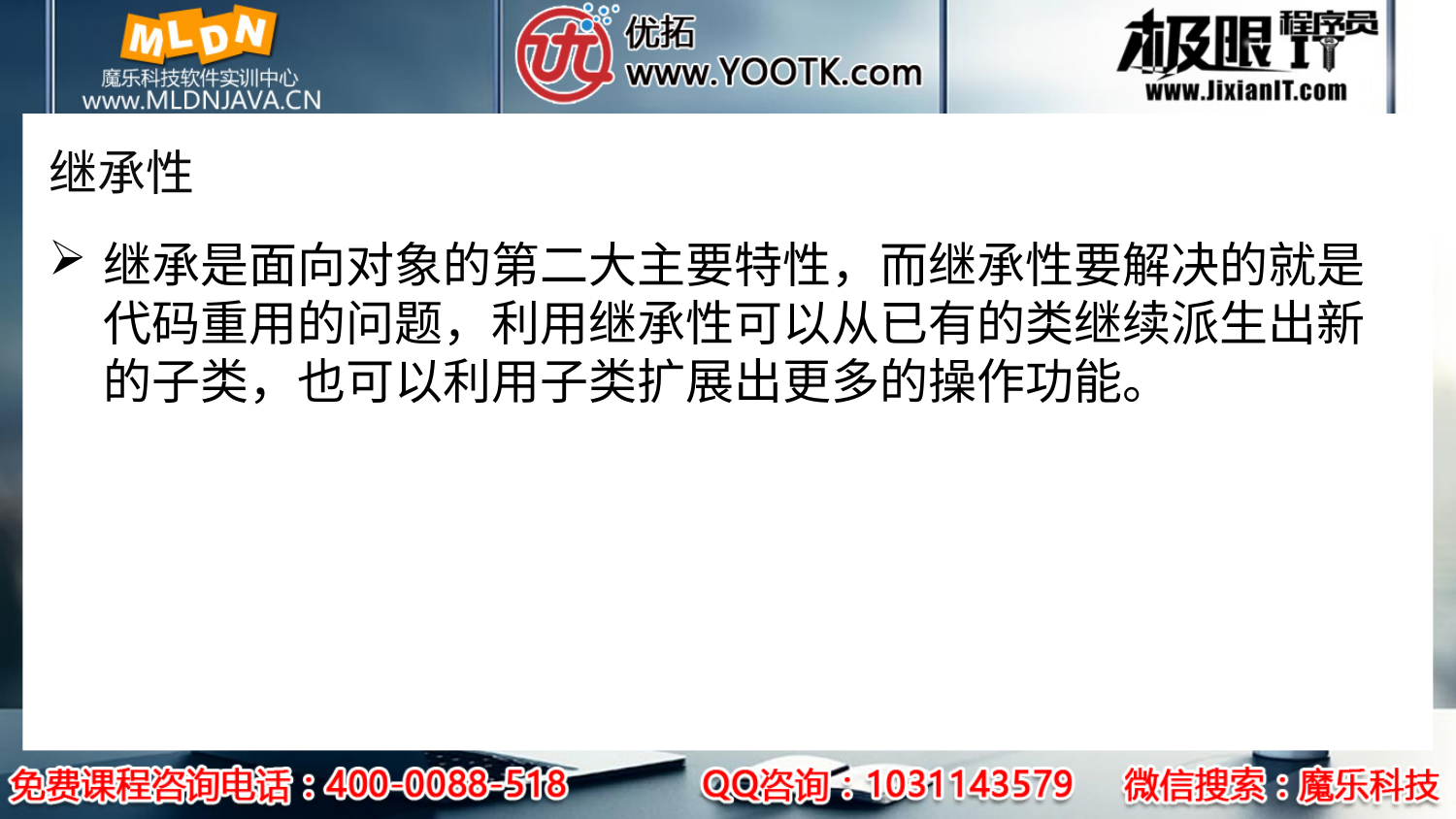

# 继承性
继承是面向对象的第二大主要特性，而继承性要解决的就是代码重用的问题，利用继承性可以从已有的类继续派生出新的子类，也可以利用子类扩展出更多的操作功能。